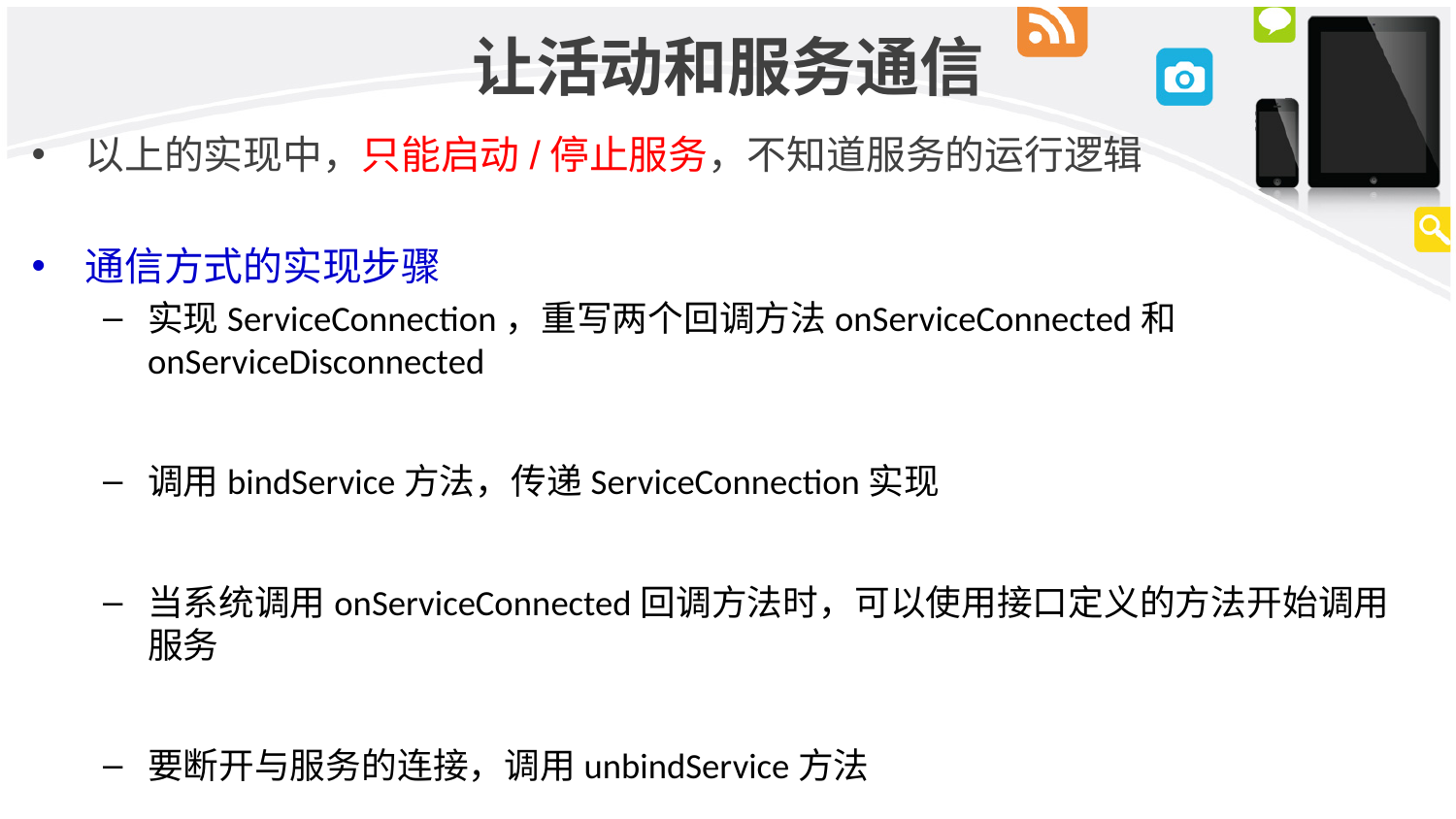

# 让活动和服务通信
以上的实现中，只能启动/停止服务，不知道服务的运行逻辑

通信方式的实现步骤
实现ServiceConnection，重写两个回调方法onServiceConnected和onServiceDisconnected

调用bindService方法，传递ServiceConnection实现

当系统调用onServiceConnected回调方法时，可以使用接口定义的方法开始调用服务

要断开与服务的连接，调用unbindService方法